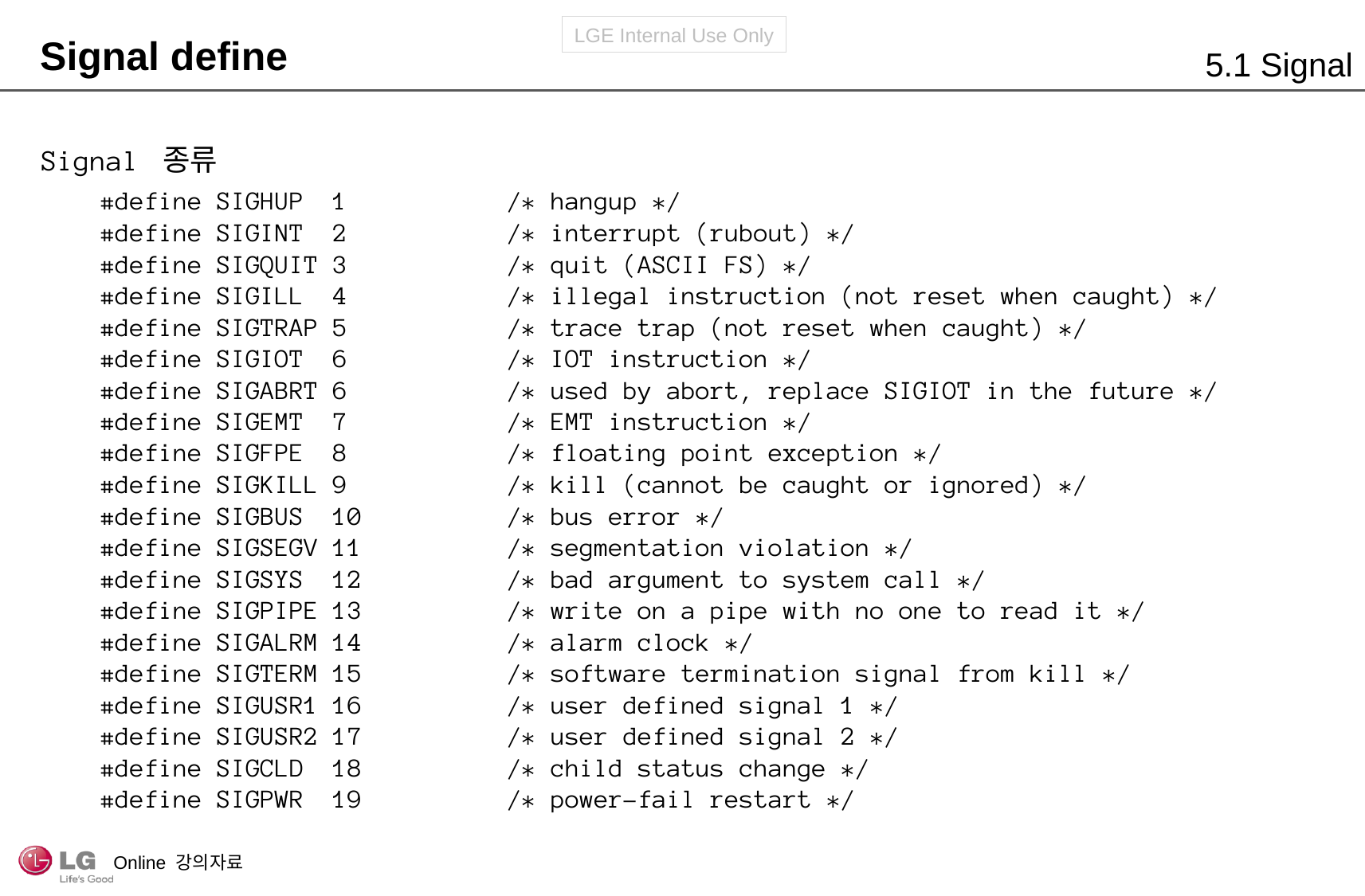

Signal define
5.1 Signal

Signal 종류
#define SIGHUP  1           /* hangup */
#define SIGINT  2           /* interrupt (rubout) */
#define SIGQUIT 3           /* quit (ASCII FS) */
#define SIGILL  4           /* illegal instruction (not reset when caught) */
#define SIGTRAP 5           /* trace trap (not reset when caught) */
#define SIGIOT  6           /* IOT instruction */
#define SIGABRT 6           /* used by abort, replace SIGIOT in the future */
#define SIGEMT  7           /* EMT instruction */
#define SIGFPE  8           /* floating point exception */
#define SIGKILL 9           /* kill (cannot be caught or ignored) */
#define SIGBUS  10          /* bus error */
#define SIGSEGV 11          /* segmentation violation */
#define SIGSYS  12          /* bad argument to system call */
#define SIGPIPE 13          /* write on a pipe with no one to read it */
#define SIGALRM 14          /* alarm clock */
#define SIGTERM 15          /* software termination signal from kill */
#define SIGUSR1 16          /* user defined signal 1 */
#define SIGUSR2 17          /* user defined signal 2 */
#define SIGCLD  18          /* child status change */
#define SIGPWR  19          /* power-fail restart */